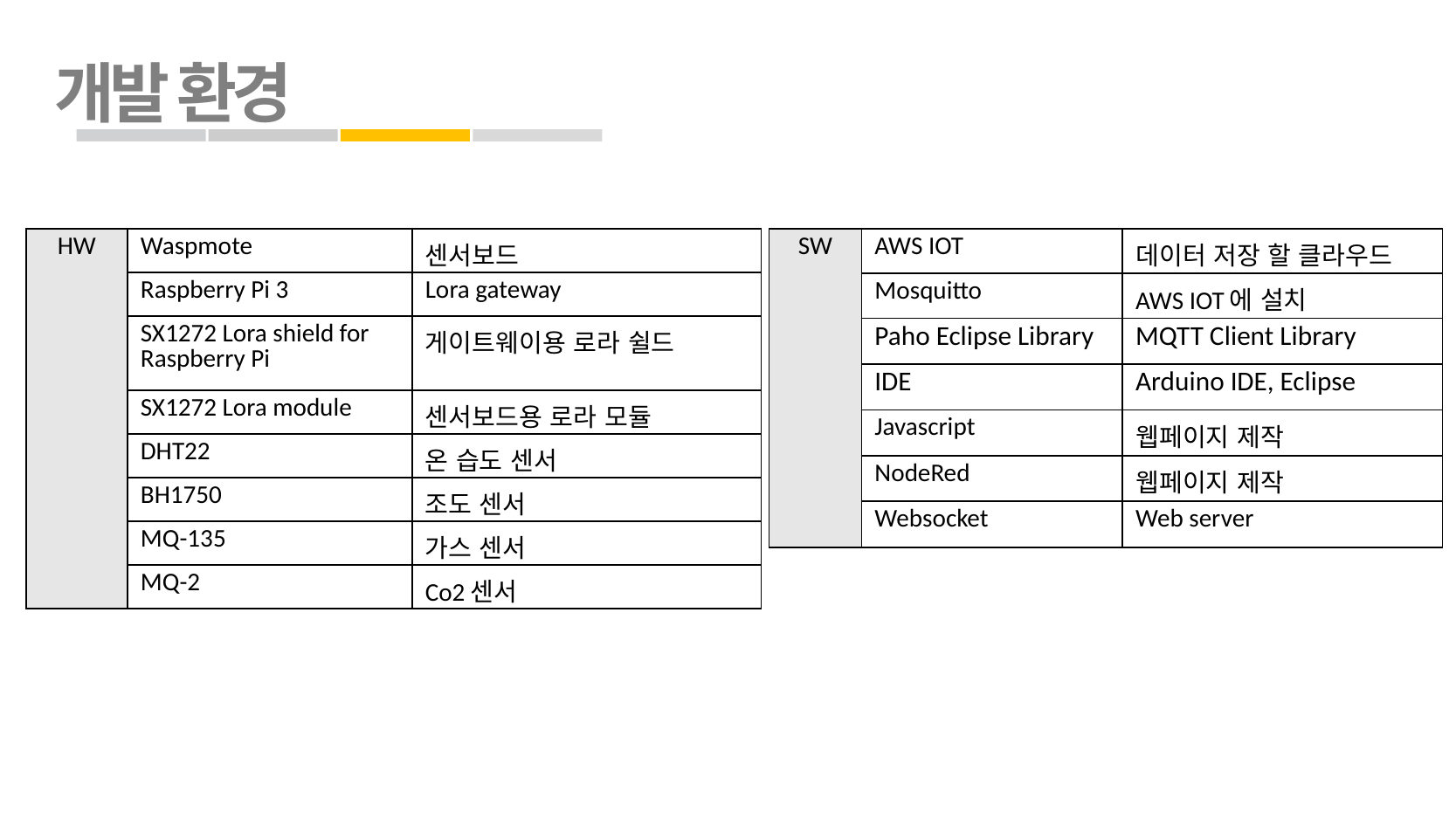

개발 환경

| HW | Waspmote | 센서보드 |
| --- | --- | --- |
|  | Raspberry Pi 3 | Lora gateway |
|  | SX1272 Lora shield for Raspberry Pi | 게이트웨이용 로라 쉴드 |
|  | SX1272 Lora module | 센서보드용 로라 모듈 |
|  | DHT22 | 온 습도 센서 |
|  | BH1750 | 조도 센서 |
|  | MQ-135 | 가스 센서 |
|  | MQ-2 | Co2센서 |
| SW | AWS IOT | 데이터 저장 할 클라우드 |
| --- | --- | --- |
|  | Mosquitto | AWS IOT에 설치 |
|  | Paho Eclipse Library | MQTT Client Library |
|  | IDE | Arduino IDE, Eclipse |
|  | Javascript | 웹페이지 제작 |
|  | NodeRed | 웹페이지 제작 |
|  | Websocket | Web server |